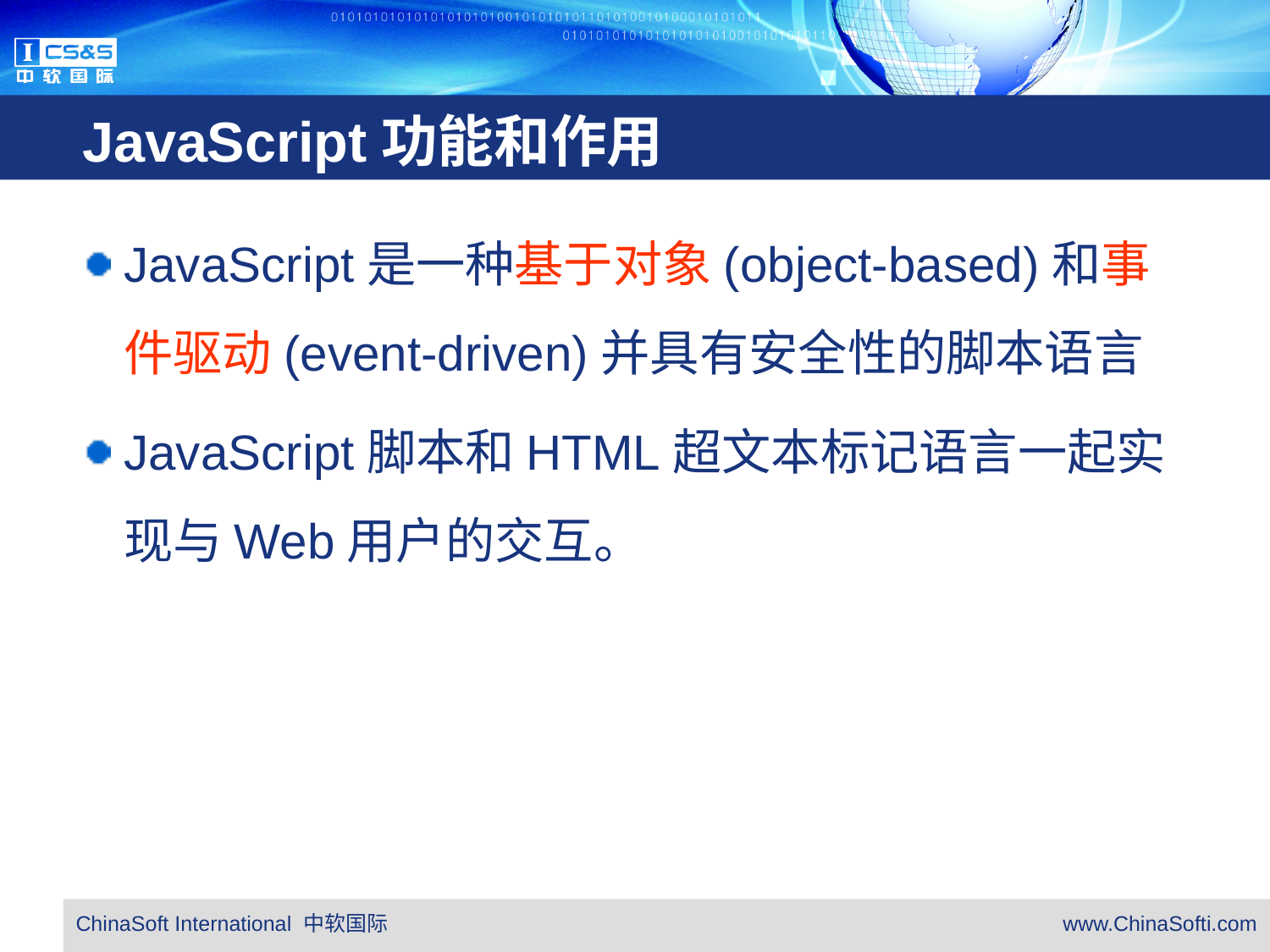

# JavaScript功能和作用
JavaScript是一种基于对象(object-based)和事件驱动(event-driven)并具有安全性的脚本语言
JavaScript脚本和HTML超文本标记语言一起实现与Web用户的交互。